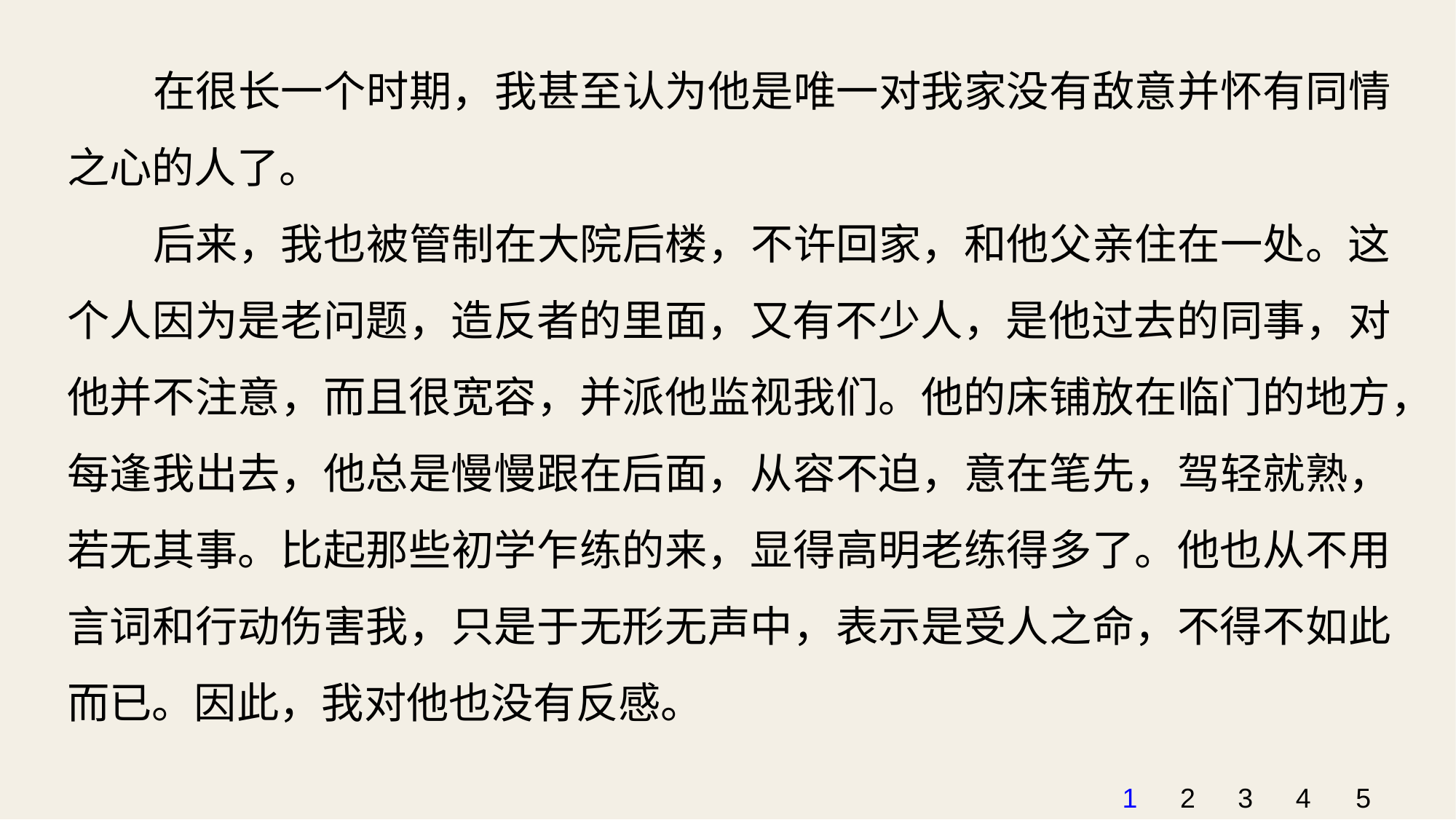

在很长一个时期，我甚至认为他是唯一对我家没有敌意并怀有同情之心的人了。
后来，我也被管制在大院后楼，不许回家，和他父亲住在一处。这个人因为是老问题，造反者的里面，又有不少人，是他过去的同事，对他并不注意，而且很宽容，并派他监视我们。他的床铺放在临门的地方，每逢我出去，他总是慢慢跟在后面，从容不迫，意在笔先，驾轻就熟，若无其事。比起那些初学乍练的来，显得高明老练得多了。他也从不用言词和行动伤害我，只是于无形无声中，表示是受人之命，不得不如此而已。因此，我对他也没有反感。
1
2
3
4
5